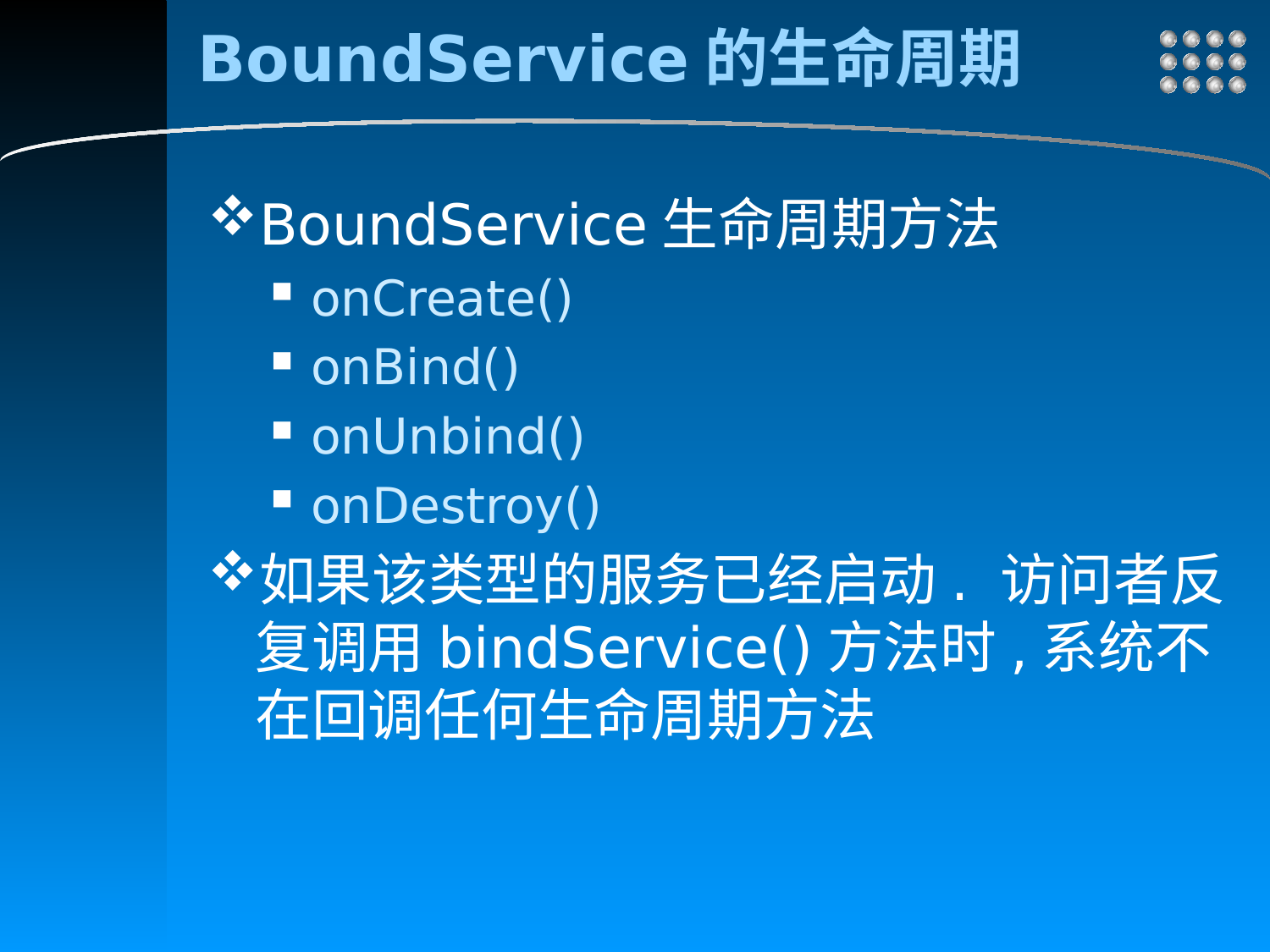

# BoundService的生命周期
BoundService生命周期方法
onCreate()
onBind()
onUnbind()
onDestroy()
如果该类型的服务已经启动. 访问者反复调用bindService()方法时,系统不在回调任何生命周期方法